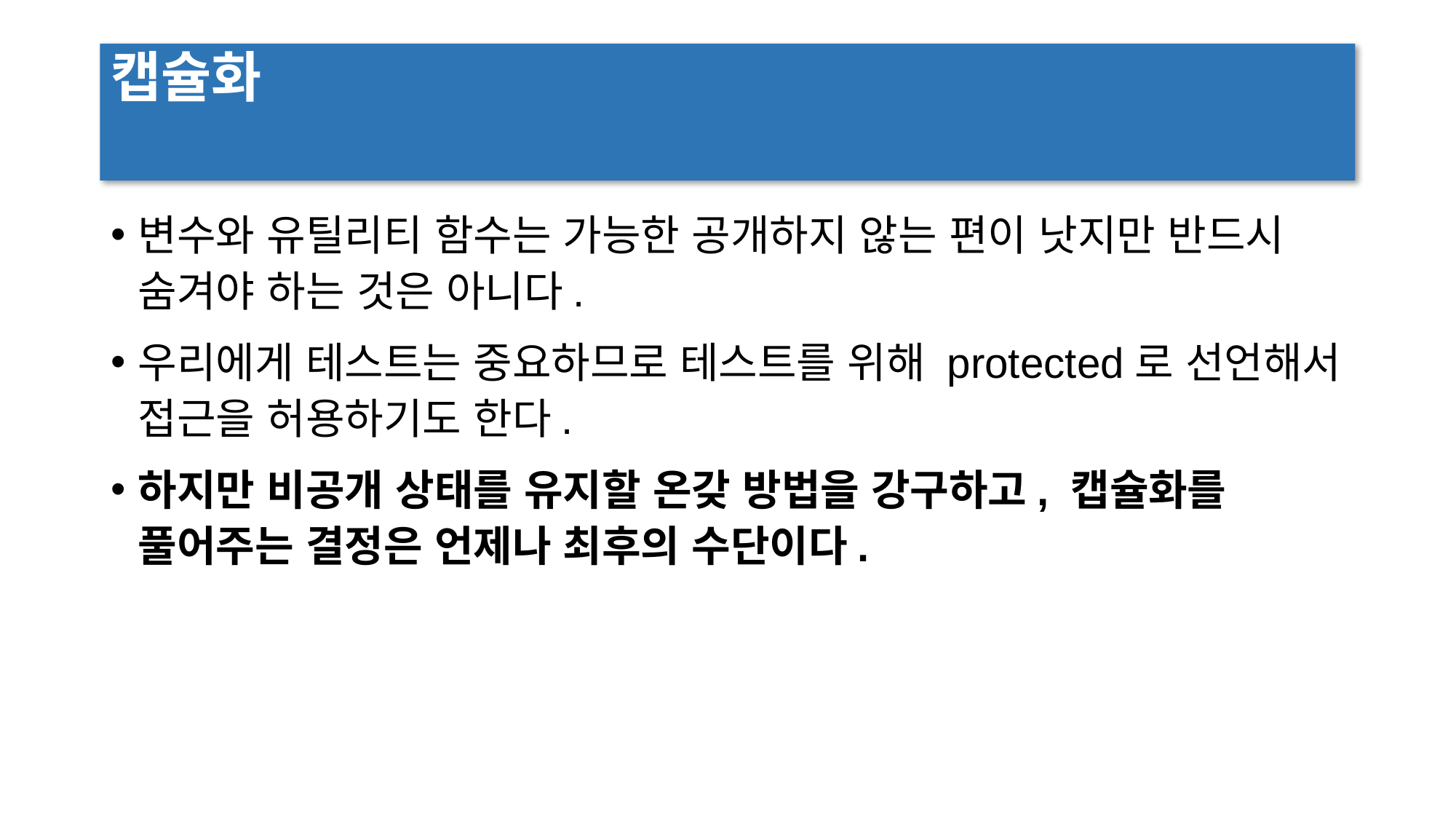

# 캡슐화
변수와 유틸리티 함수는 가능한 공개하지 않는 편이 낫지만 반드시 숨겨야 하는 것은 아니다.
우리에게 테스트는 중요하므로 테스트를 위해 protected로 선언해서 접근을 허용하기도 한다.
하지만 비공개 상태를 유지할 온갖 방법을 강구하고, 캡슐화를 풀어주는 결정은 언제나 최후의 수단이다.